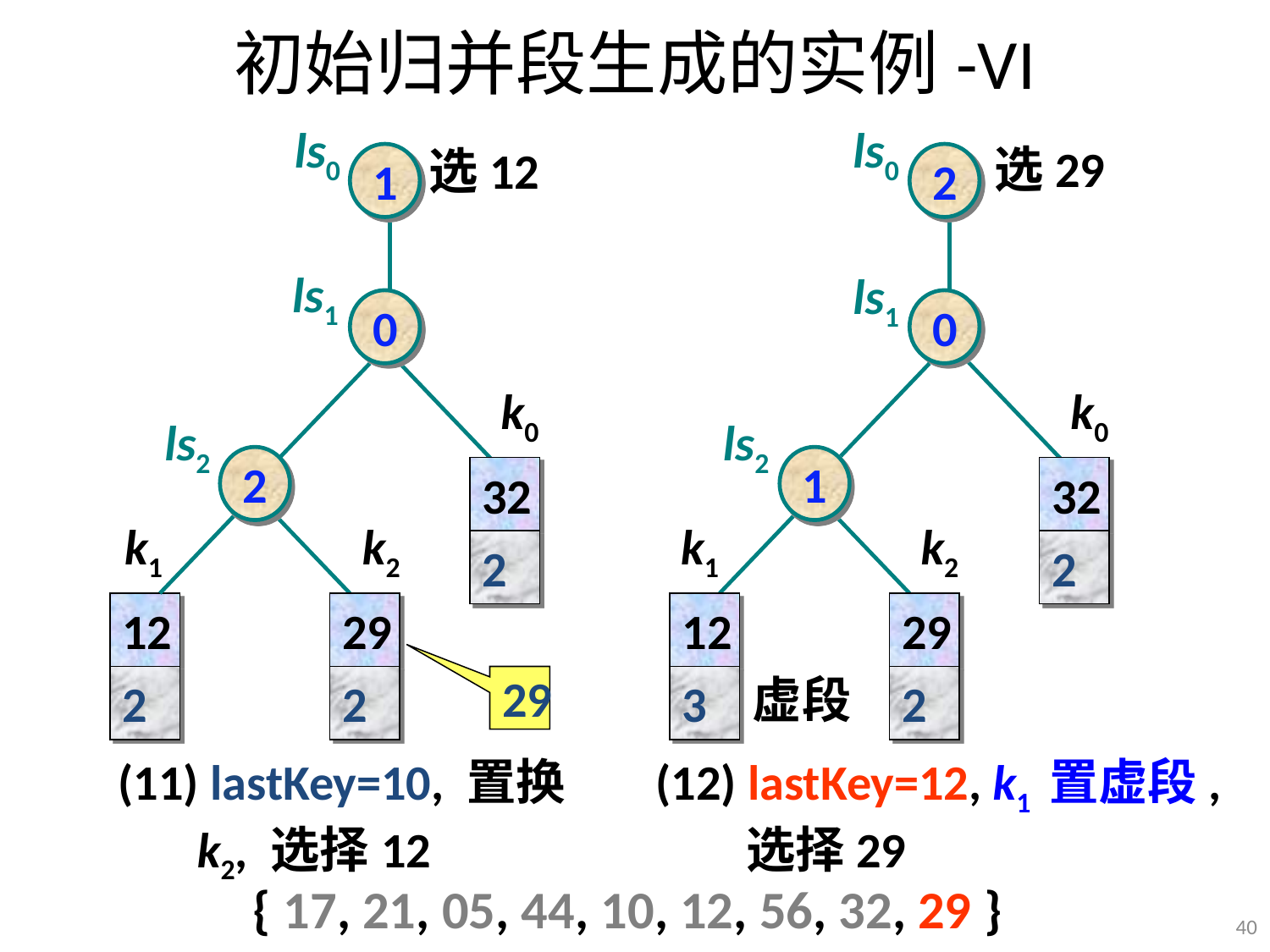

# 初始归并段生成的实例-VI
ls0
ls0
选29
选12
1
2

ls1
ls1
0
0

k0
k0
ls2
ls2
2
1
32
32

k1

k2
k1

k2
2
2
12
29
12
29
虚段
2
2
29
3
2
(11) lastKey=10, 置换       (12) lastKey=12, k1 置虚段,
       k2, 选择12                           选择29
{ 17, 21, 05, 44, 10, 12, 56, 32, 29 }
40